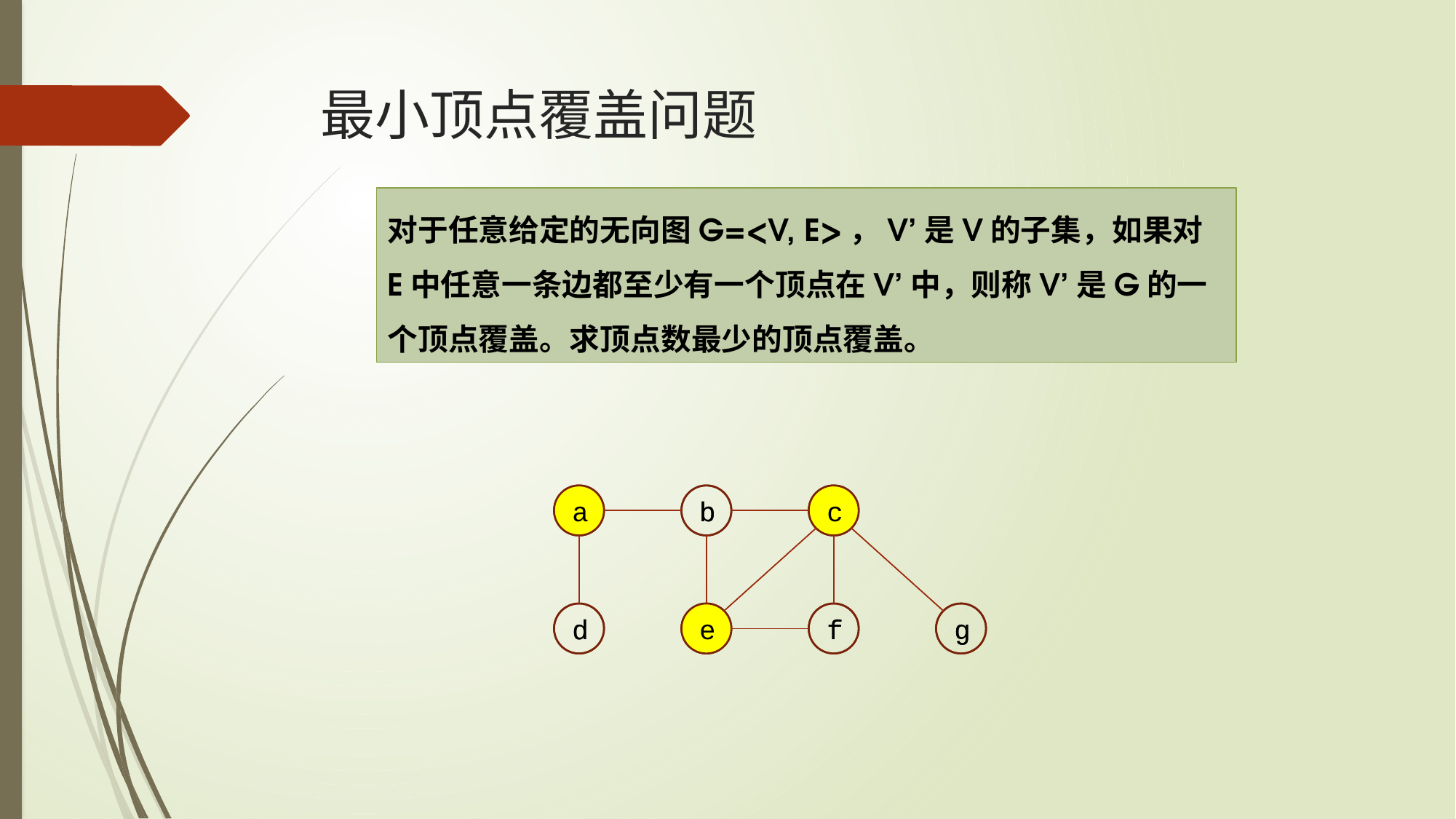

# 最小顶点覆盖问题
对于任意给定的无向图G=<V, E>，V’是V的子集，如果对E中任意一条边都至少有一个顶点在V’中，则称V’是G的一个顶点覆盖。求顶点数最少的顶点覆盖。
a
b
c
d
e
f
g
a
b
c
d
e
f
g